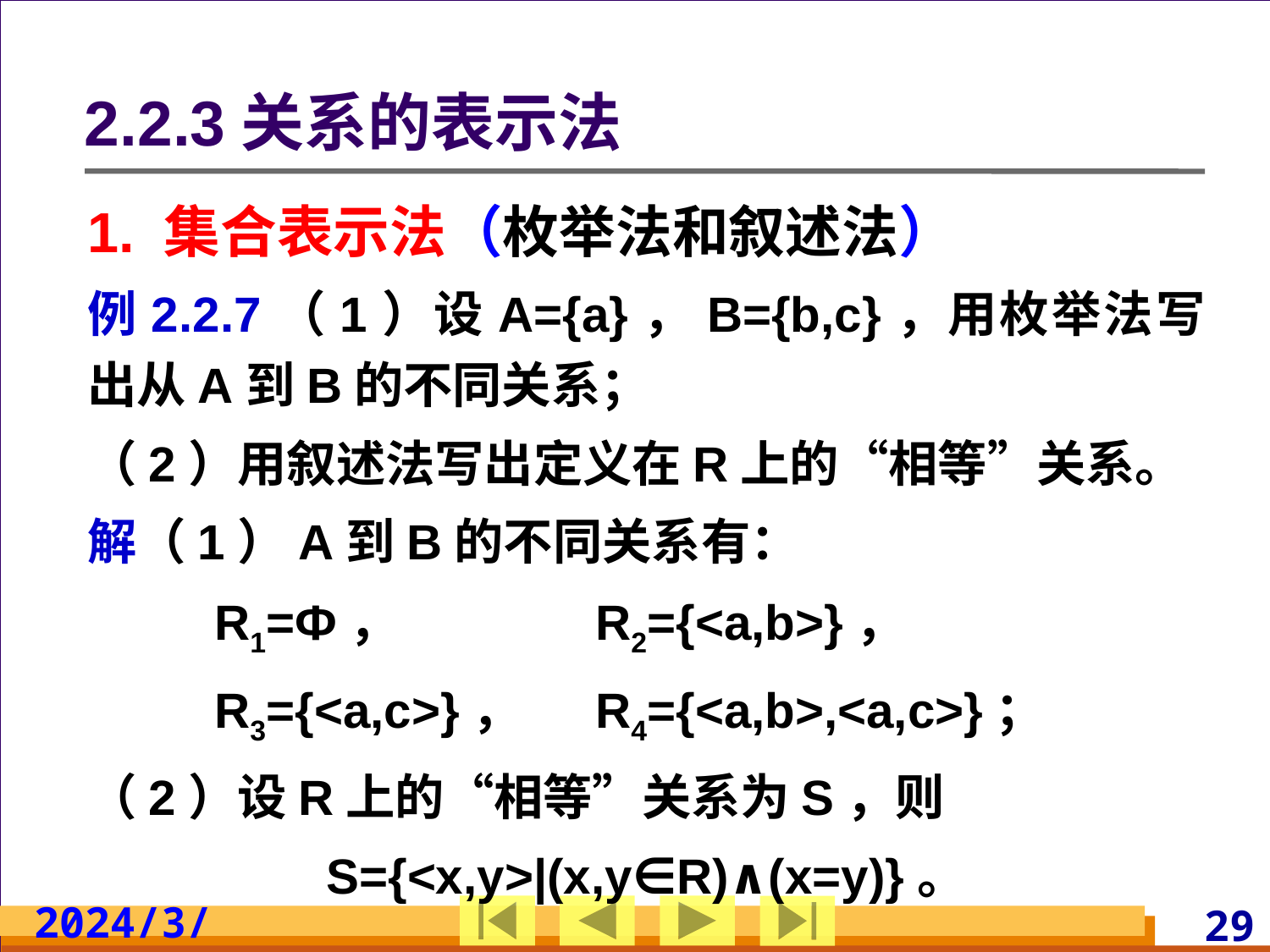

# 2.2.3关系的表示法
1. 集合表示法（枚举法和叙述法）
例2.2.7（1）设A={a}，B={b,c}，用枚举法写出从A到B的不同关系；
（2）用叙述法写出定义在R上的“相等”关系。
解（1）A到B的不同关系有：
	R1=Ф，		R2={<a,b>}，
	R3={<a,c>}，	R4={<a,b>,<a,c>}；
（2）设R上的“相等”关系为S，则
S={<x,y>|(x,y∈R)∧(x=y)}。
2024/3/10